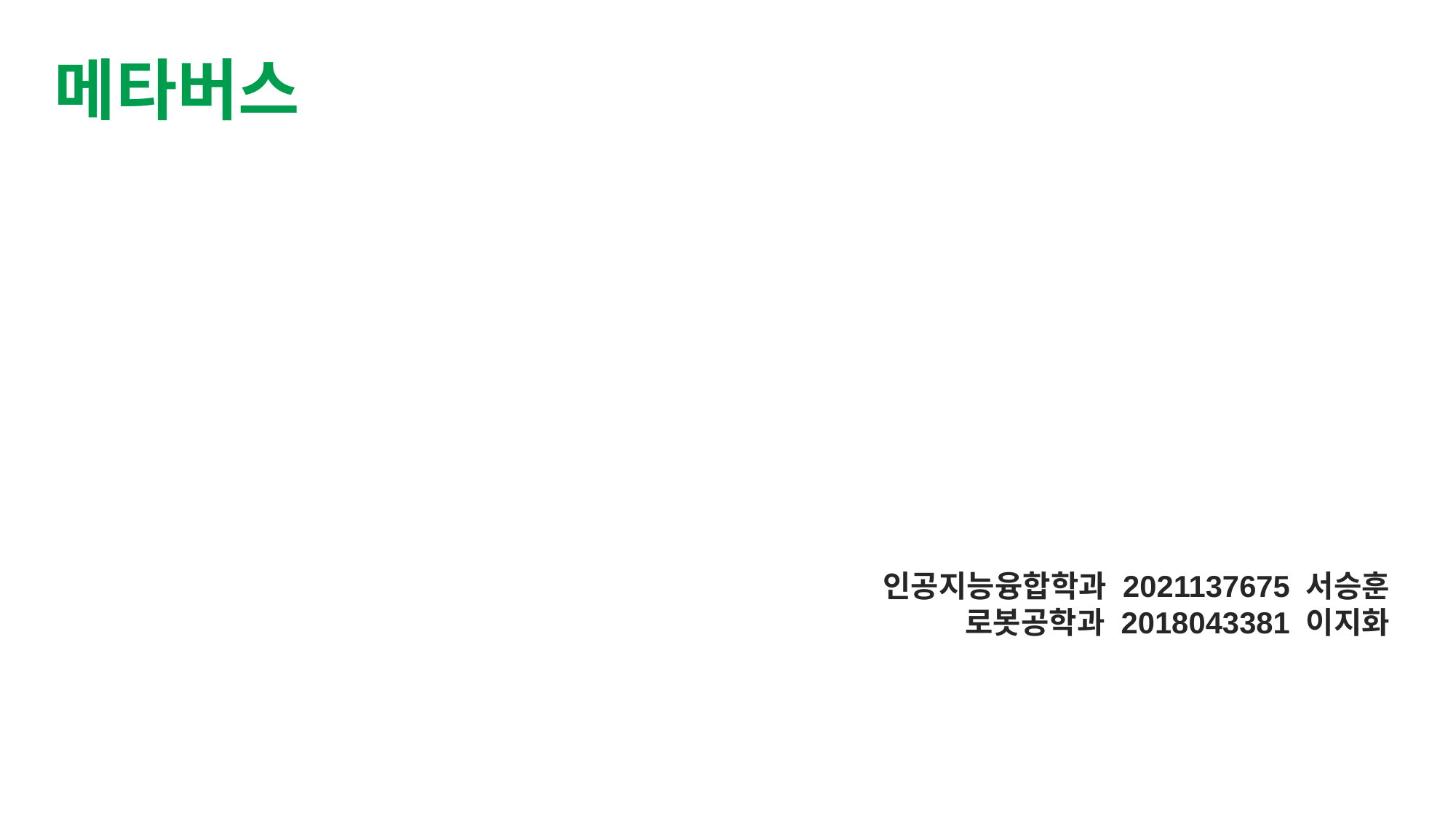

메타버스
인공지능융합학과 2021137675 서승훈
로봇공학과 2018043381 이지화